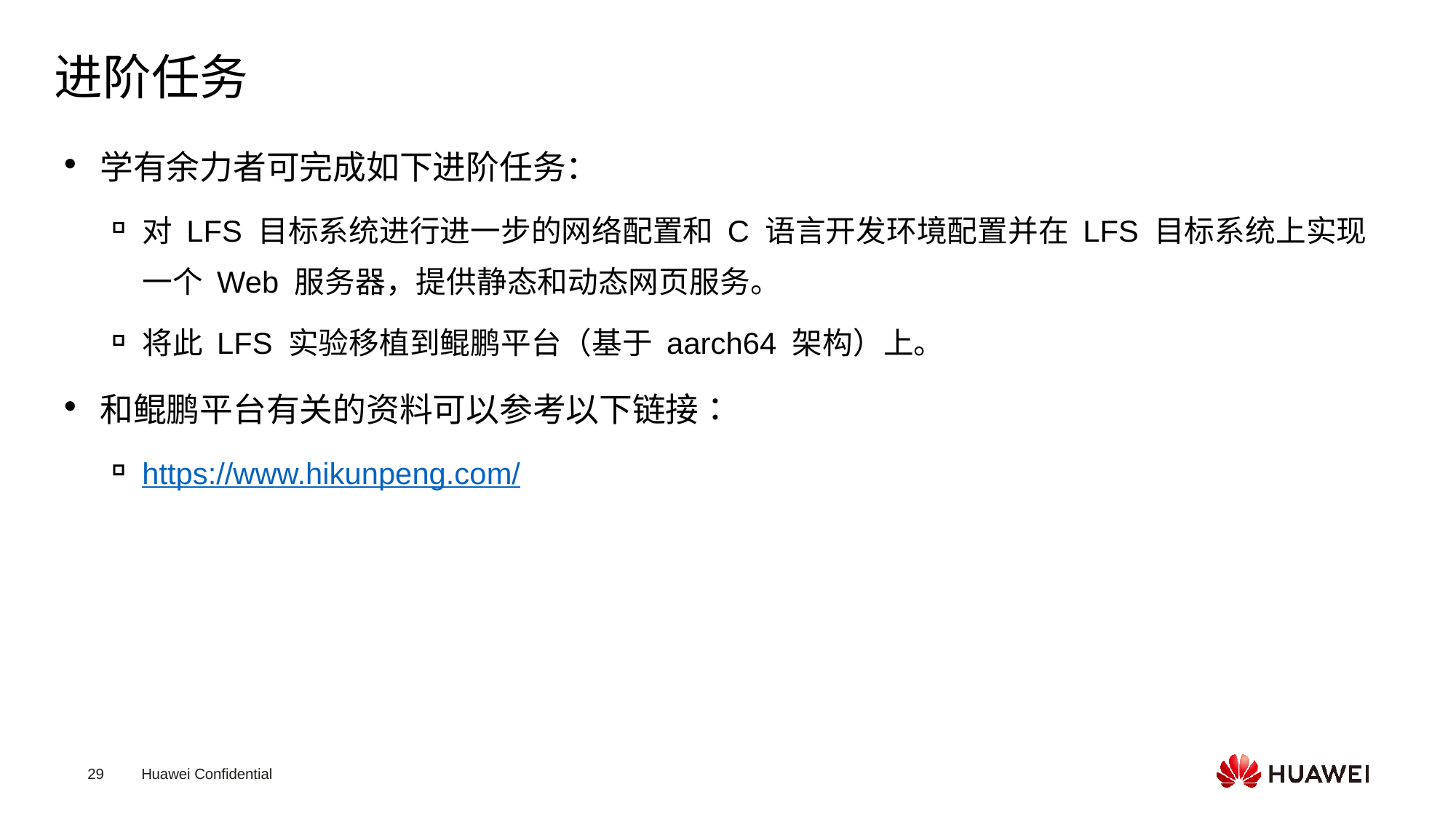

# 进阶任务
学有余力者可完成如下进阶任务：
对 LFS 目标系统进行进一步的网络配置和 C 语言开发环境配置并在 LFS 目标系统上实现一个 Web 服务器，提供静态和动态网页服务。
将此 LFS 实验移植到鲲鹏平台（基于 aarch64 架构）上。
和鲲鹏平台有关的资料可以参考以下链接：
https://www.hikunpeng.com/